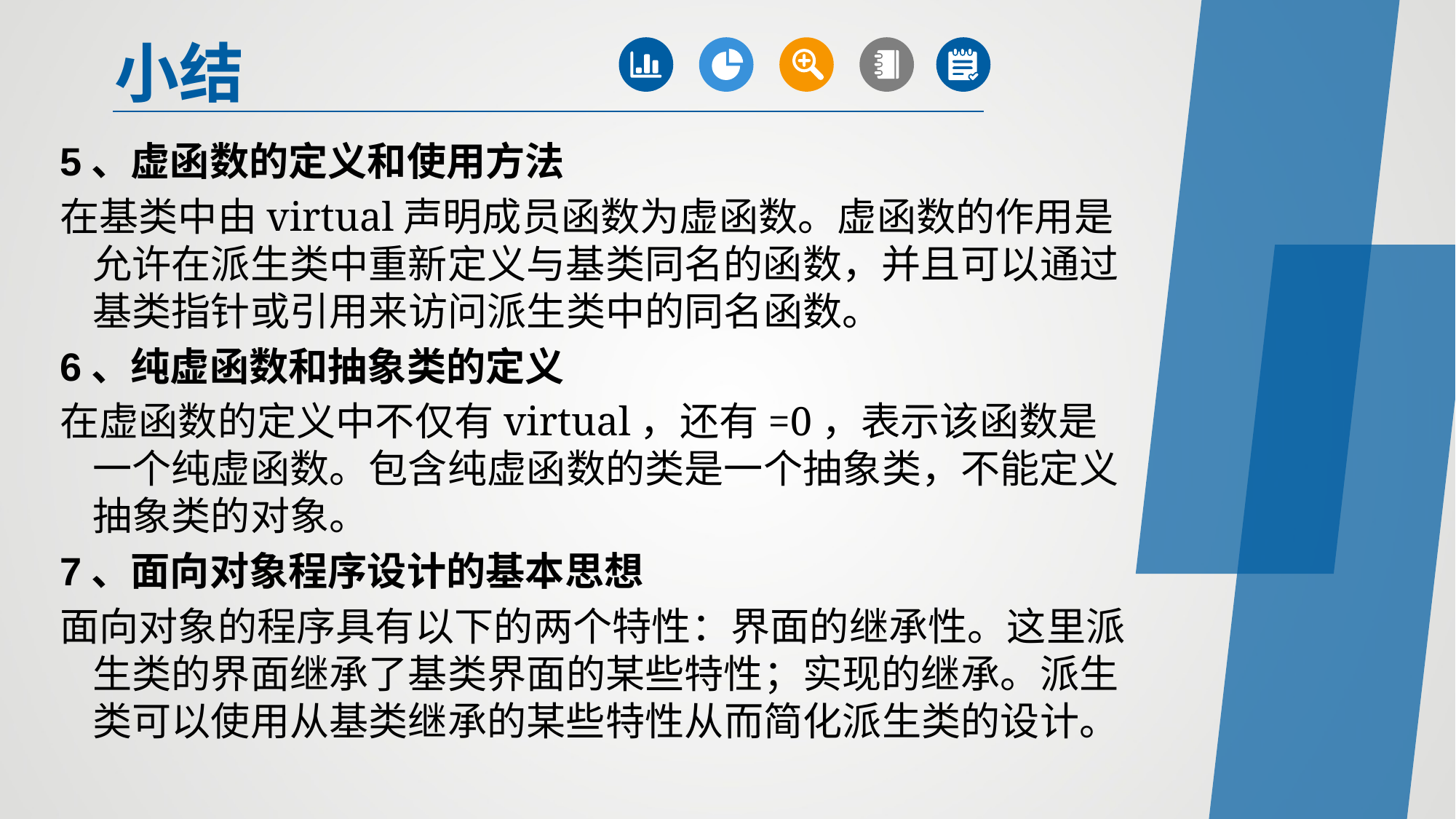

小结

5、虚函数的定义和使用方法
在基类中由virtual声明成员函数为虚函数。虚函数的作用是允许在派生类中重新定义与基类同名的函数，并且可以通过基类指针或引用来访问派生类中的同名函数。
6、纯虚函数和抽象类的定义
在虚函数的定义中不仅有virtual，还有=0，表示该函数是一个纯虚函数。包含纯虚函数的类是一个抽象类，不能定义抽象类的对象。
7、面向对象程序设计的基本思想
面向对象的程序具有以下的两个特性：界面的继承性。这里派生类的界面继承了基类界面的某些特性；实现的继承。派生类可以使用从基类继承的某些特性从而简化派生类的设计。